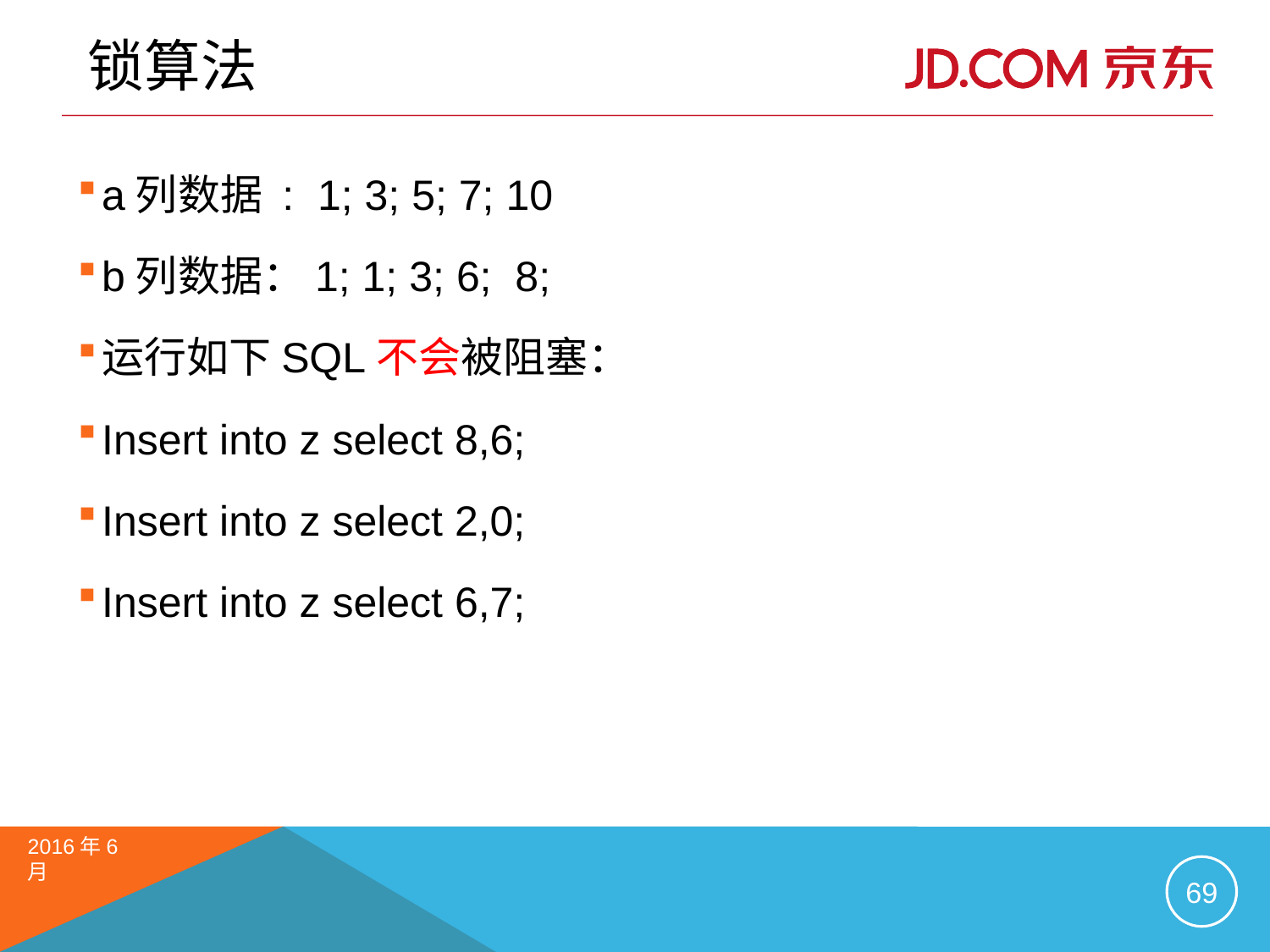

# 锁算法
a列数据 :  1; 3; 5; 7; 10
b列数据：1; 1; 3; 6;  8;
运行如下SQL不会被阻塞：
Insert into z select 8,6;
Insert into z select 2,0;
Insert into z select 6,7;

2016年6月
69